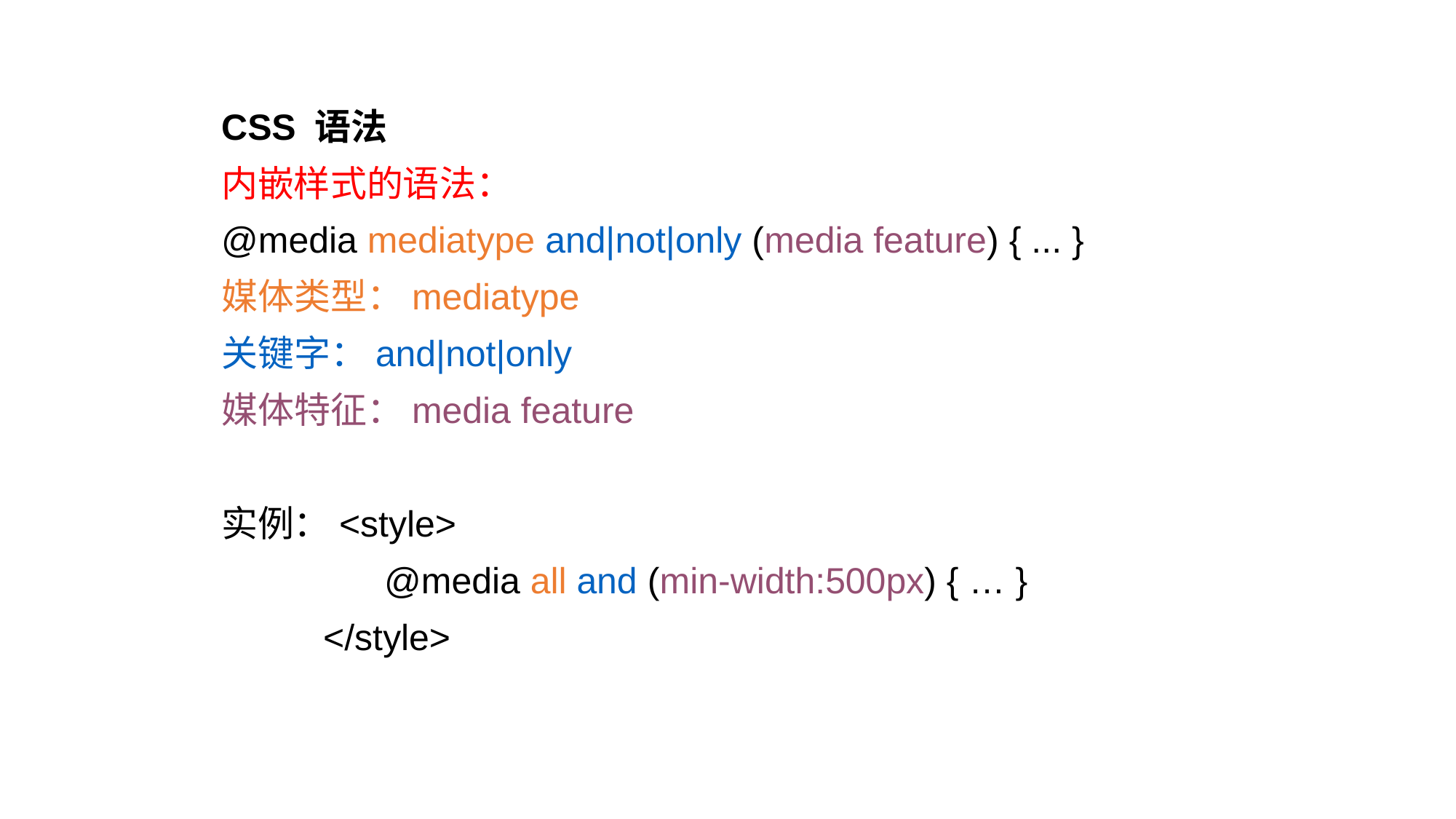

CSS 语法
内嵌样式的语法：
@media mediatype and|not|only (media feature) { ... }
媒体类型：mediatype
关键字：and|not|only
媒体特征：media feature

实例：<style>
                @media all and (min-width:500px) { … }
          </style>